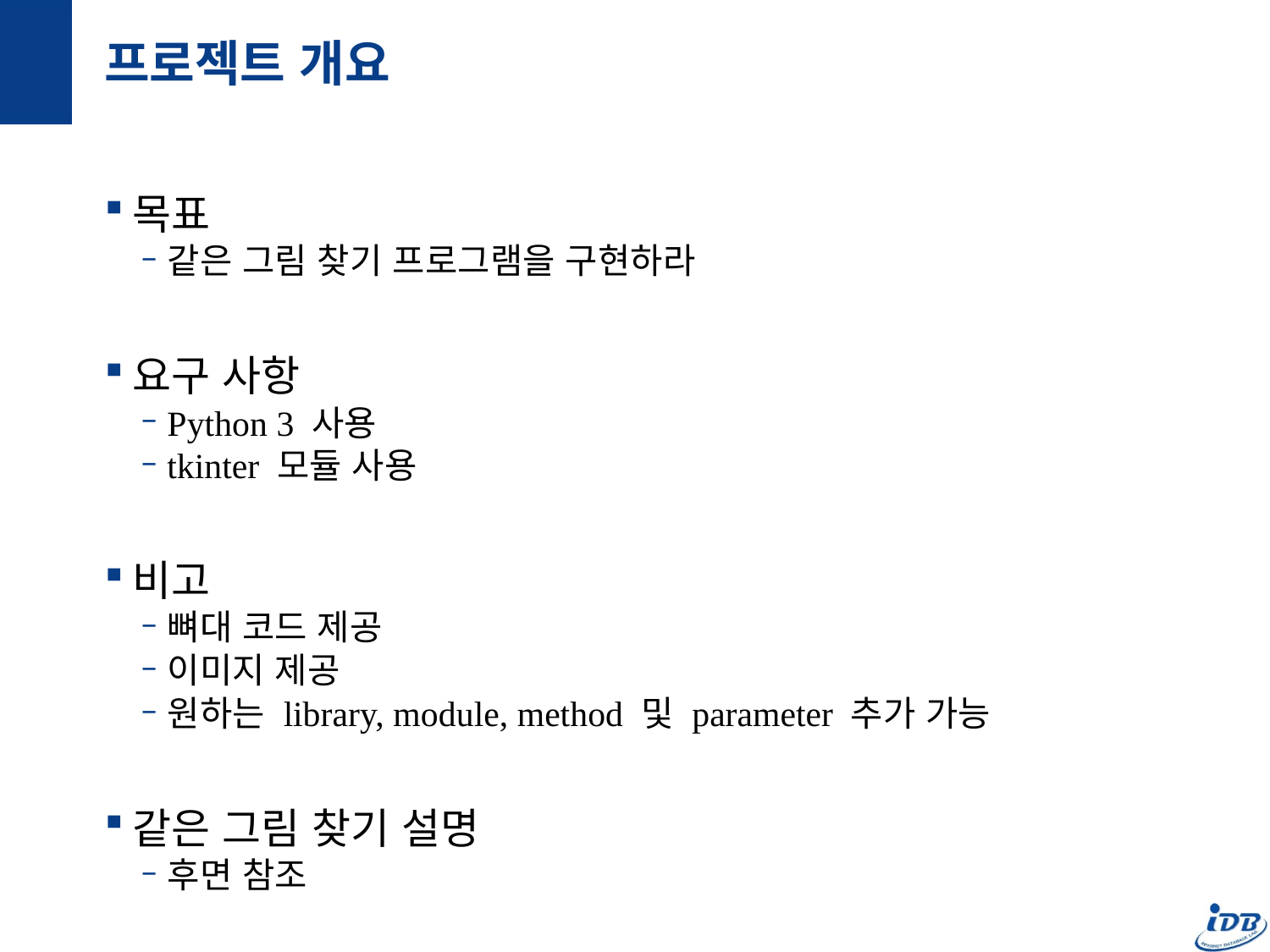

# 프로젝트 개요
목표
같은 그림 찾기 프로그램을 구현하라

요구 사항
Python 3 사용
tkinter 모듈 사용

비고
뼈대 코드 제공
이미지 제공
원하는 library, module, method 및 parameter 추가 가능

같은 그림 찾기 설명
후면 참조